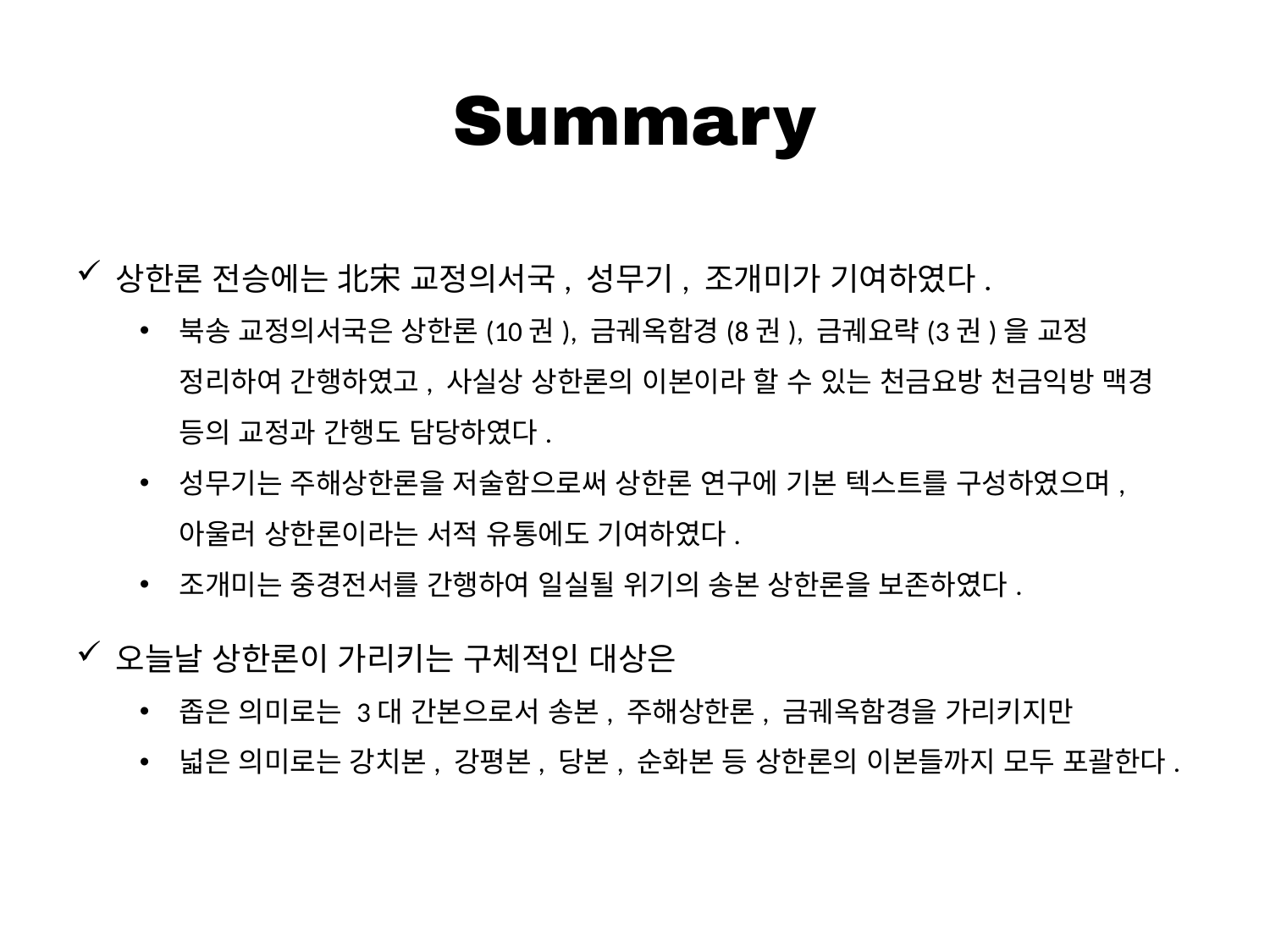

Summary
상한론 전승에는 北宋 교정의서국, 성무기, 조개미가 기여하였다.
북송 교정의서국은 상한론(10권), 금궤옥함경(8권), 금궤요략(3권)을 교정 정리하여 간행하였고, 사실상 상한론의 이본이라 할 수 있는 천금요방 천금익방 맥경 등의 교정과 간행도 담당하였다.
성무기는 주해상한론을 저술함으로써 상한론 연구에 기본 텍스트를 구성하였으며, 아울러 상한론이라는 서적 유통에도 기여하였다.
조개미는 중경전서를 간행하여 일실될 위기의 송본 상한론을 보존하였다.

오늘날 상한론이 가리키는 구체적인 대상은
좁은 의미로는 3대 간본으로서 송본, 주해상한론, 금궤옥함경을 가리키지만
넓은 의미로는 강치본, 강평본, 당본, 순화본 등 상한론의 이본들까지 모두 포괄한다.